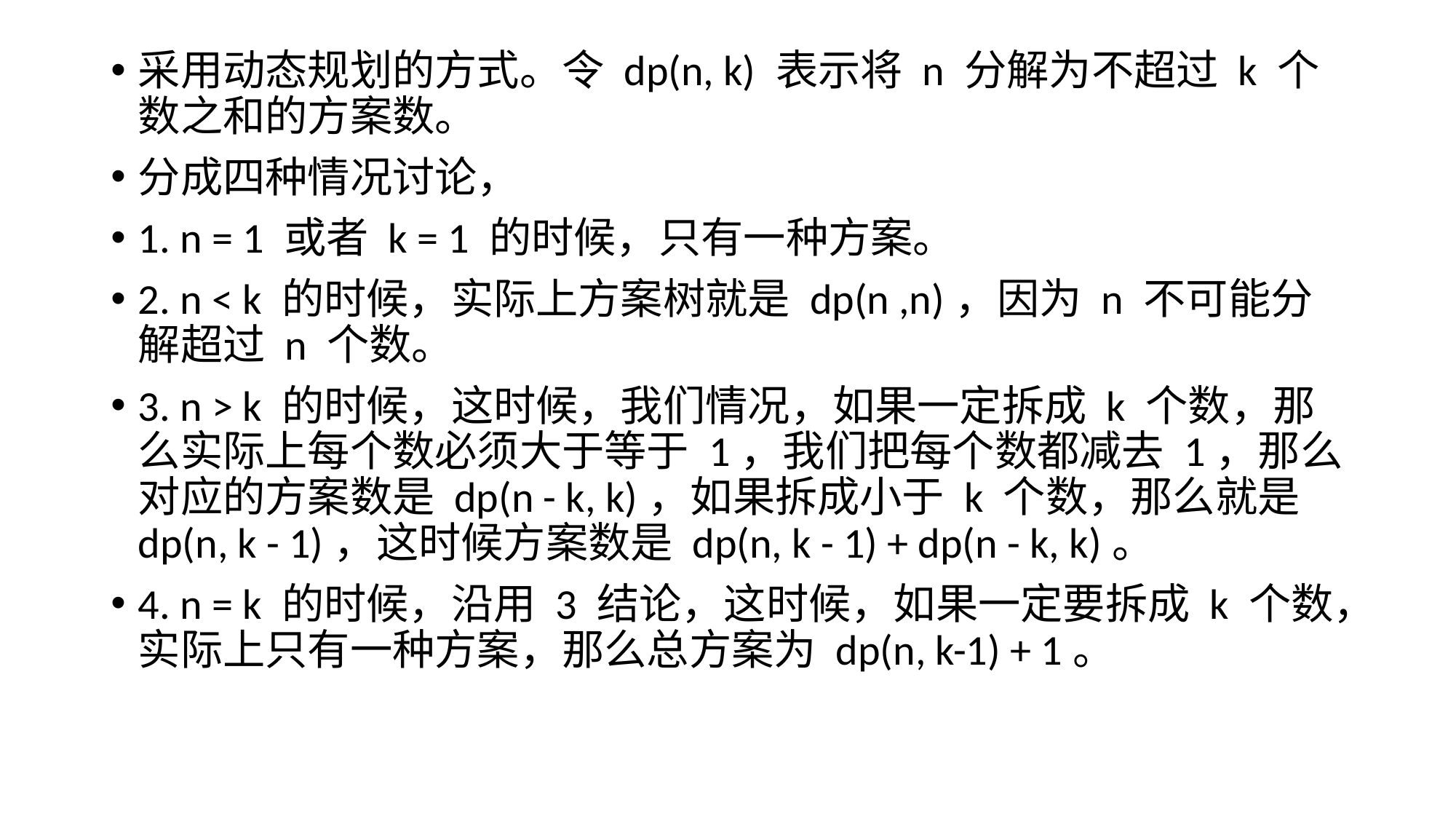

# 采用动态规划的方式。令 dp(n, k) 表示将 n 分解为不超过 k 个数之和的方案数。
分成四种情况讨论，
1. n = 1 或者 k = 1 的时候，只有一种方案。
2. n < k 的时候，实际上方案树就是 dp(n ,n)，因为 n 不可能分解超过 n 个数。
3. n > k 的时候，这时候，我们情况，如果一定拆成 k 个数，那么实际上每个数必须大于等于 1，我们把每个数都减去 1，那么对应的方案数是 dp(n - k, k)，如果拆成小于 k 个数，那么就是 dp(n, k - 1)，这时候方案数是 dp(n, k - 1) + dp(n - k, k)。
4. n = k 的时候，沿用 3 结论，这时候，如果一定要拆成 k 个数，实际上只有一种方案，那么总方案为 dp(n, k-1) + 1。